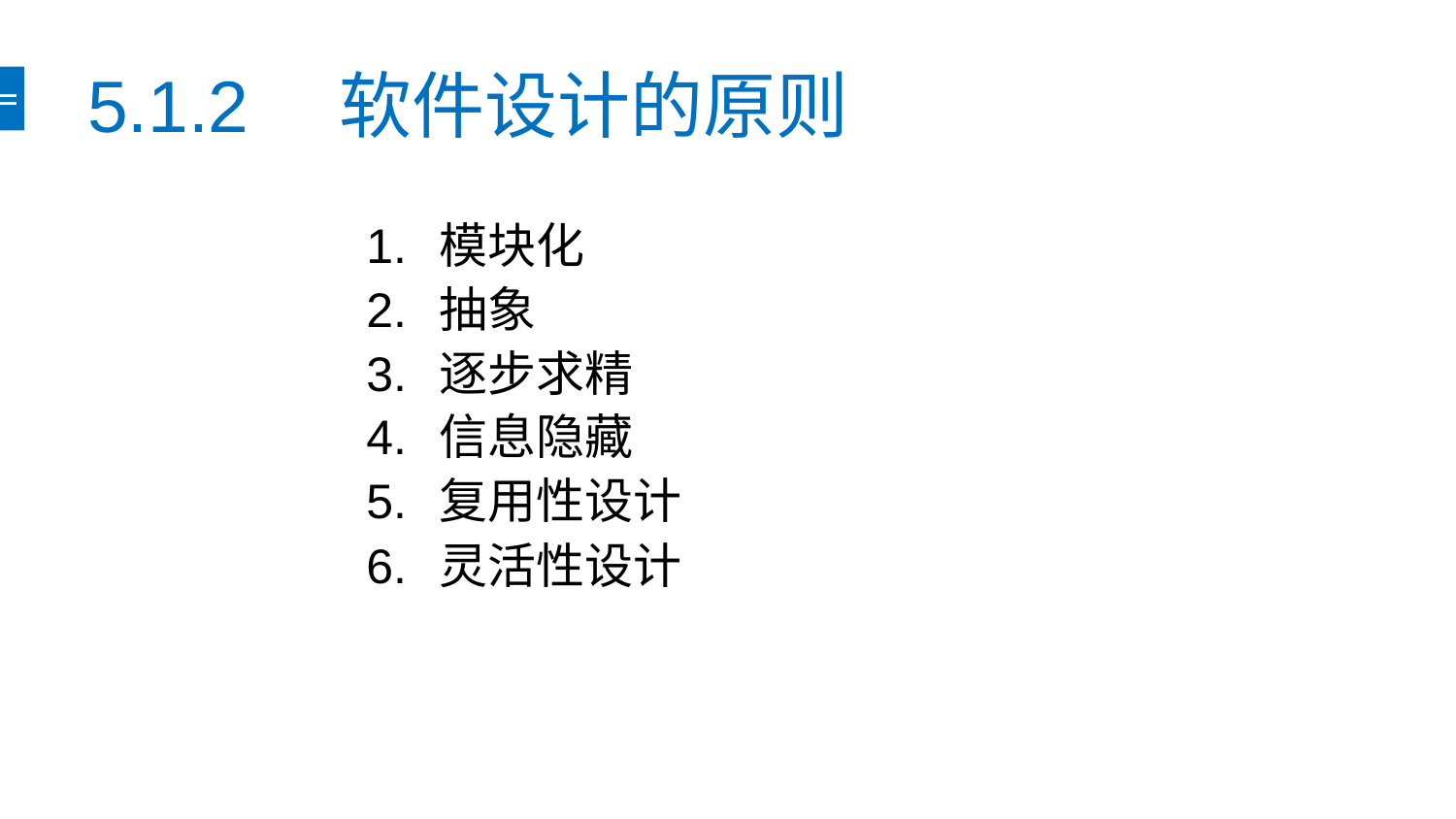

# 5.1.2　软件设计的原则
模块化
抽象
逐步求精
信息隐藏
复用性设计
灵活性设计